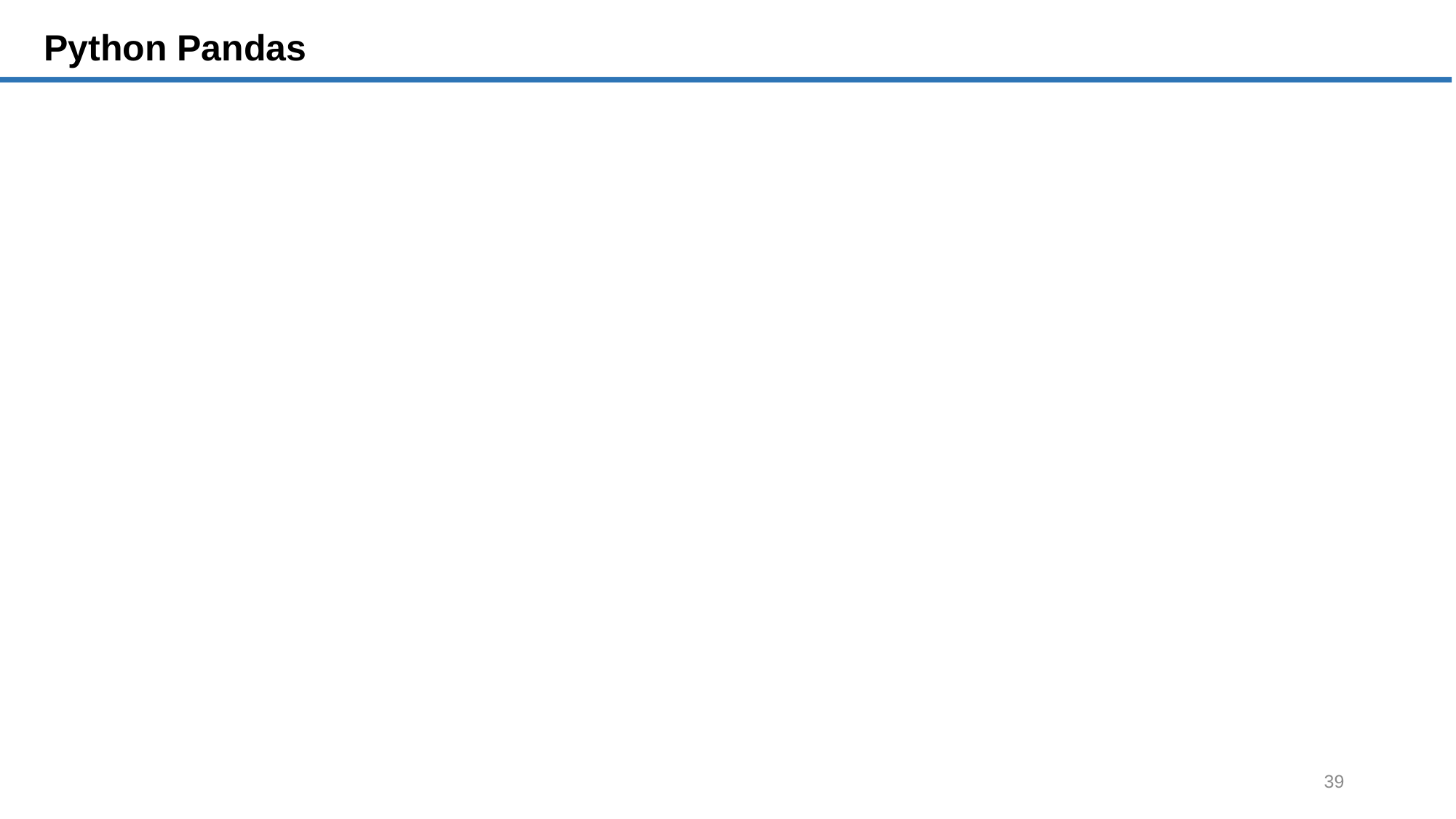

SQL 튜닝 개요
# Python Pandas

39